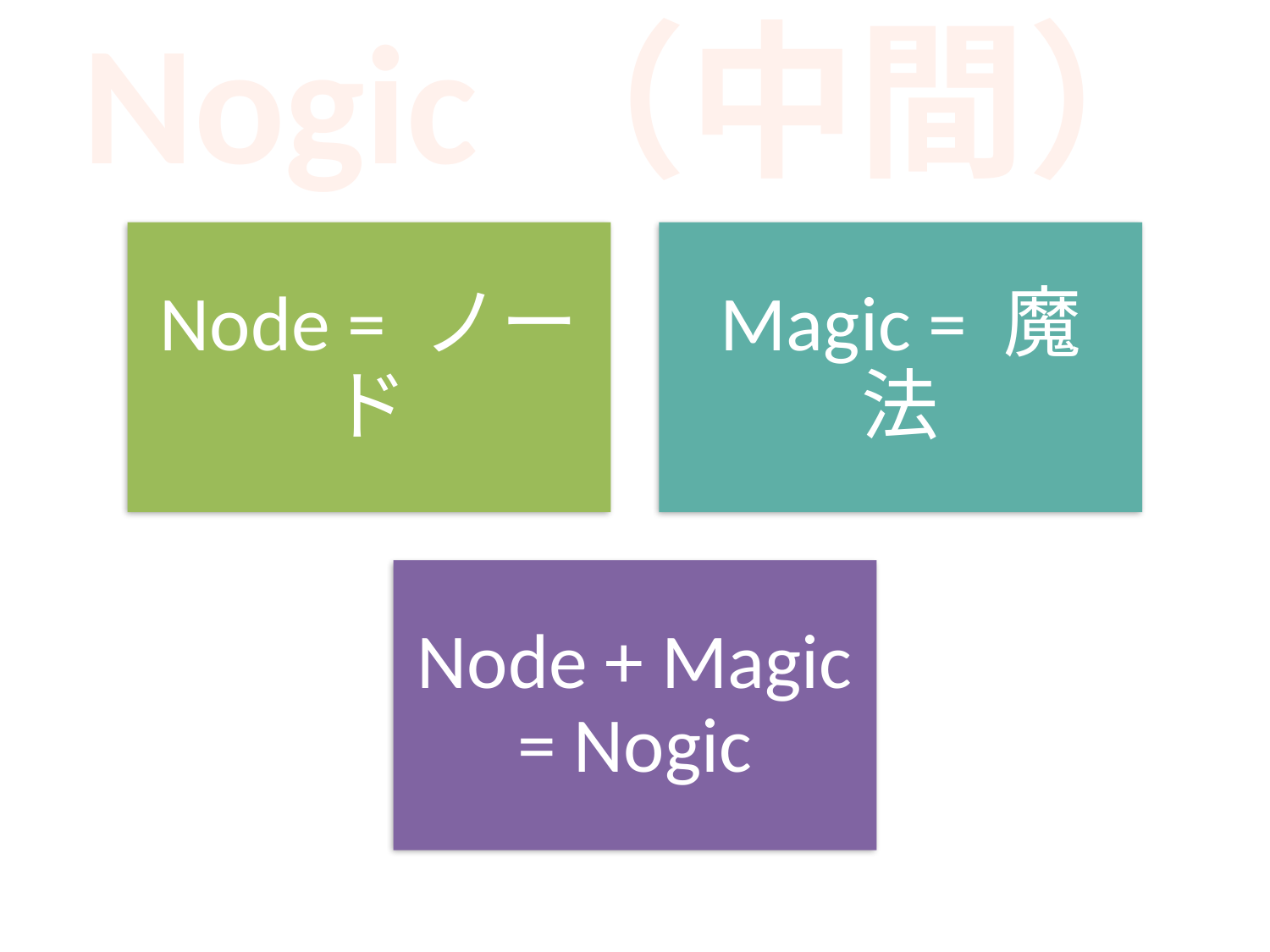

Nogic（中間）
Node = ノード
Magic = 魔法
Node + Magic = Nogic